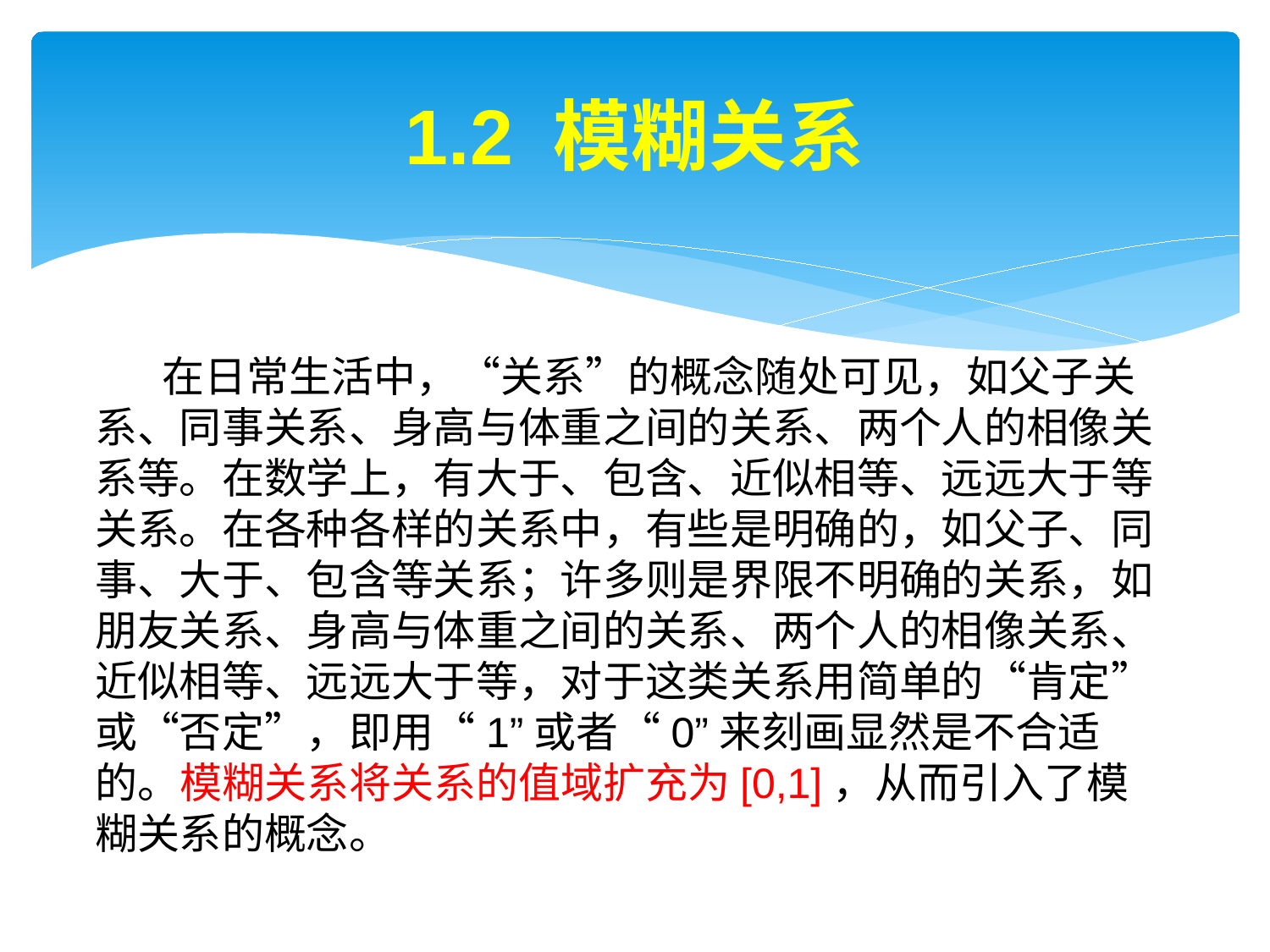

# 1.2 模糊关系

           在日常生活中，“关系”的概念随处可见，如父子关系、同事关系、身高与体重之间的关系、两个人的相像关系等。在数学上，有大于、包含、近似相等、远远大于等关系。在各种各样的关系中，有些是明确的，如父子、同事、大于、包含等关系；许多则是界限不明确的关系，如朋友关系、身高与体重之间的关系、两个人的相像关系、近似相等、远远大于等，对于这类关系用简单的“肯定”或“否定”，即用“1”或者“0”来刻画显然是不合适的。模糊关系将关系的值域扩充为[0,1]，从而引入了模糊关系的概念。